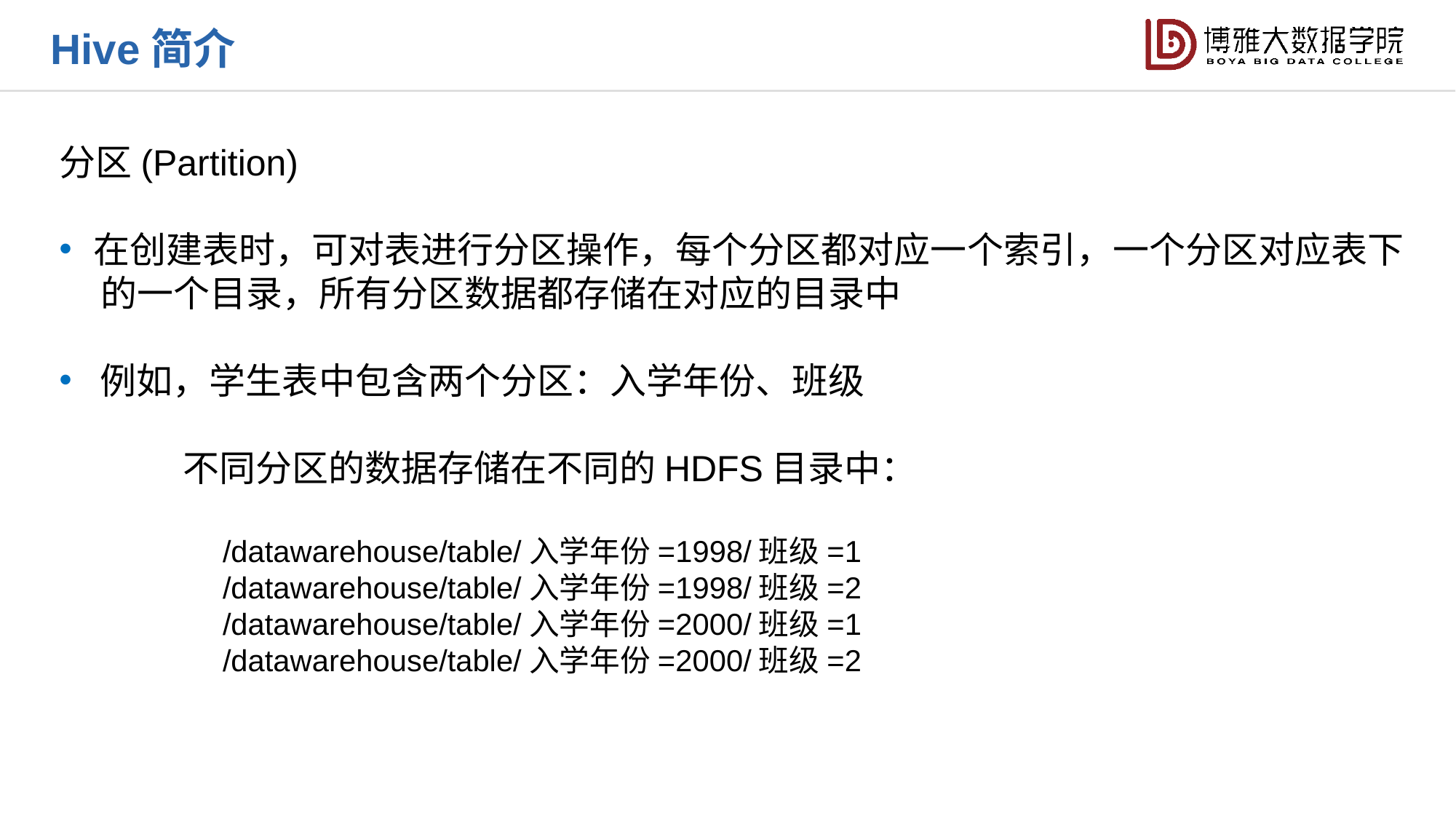

Hive简介
分区(Partition)

在创建表时，可对表进行分区操作，每个分区都对应一个索引，一个分区对应表下
    的一个目录，所有分区数据都存储在对应的目录中

例如，学生表中包含两个分区：入学年份、班级

              不同分区的数据存储在不同的HDFS目录中：

/datawarehouse/table/入学年份=1998/班级=1
/datawarehouse/table/入学年份=1998/班级=2
/datawarehouse/table/入学年份=2000/班级=1
/datawarehouse/table/入学年份=2000/班级=2